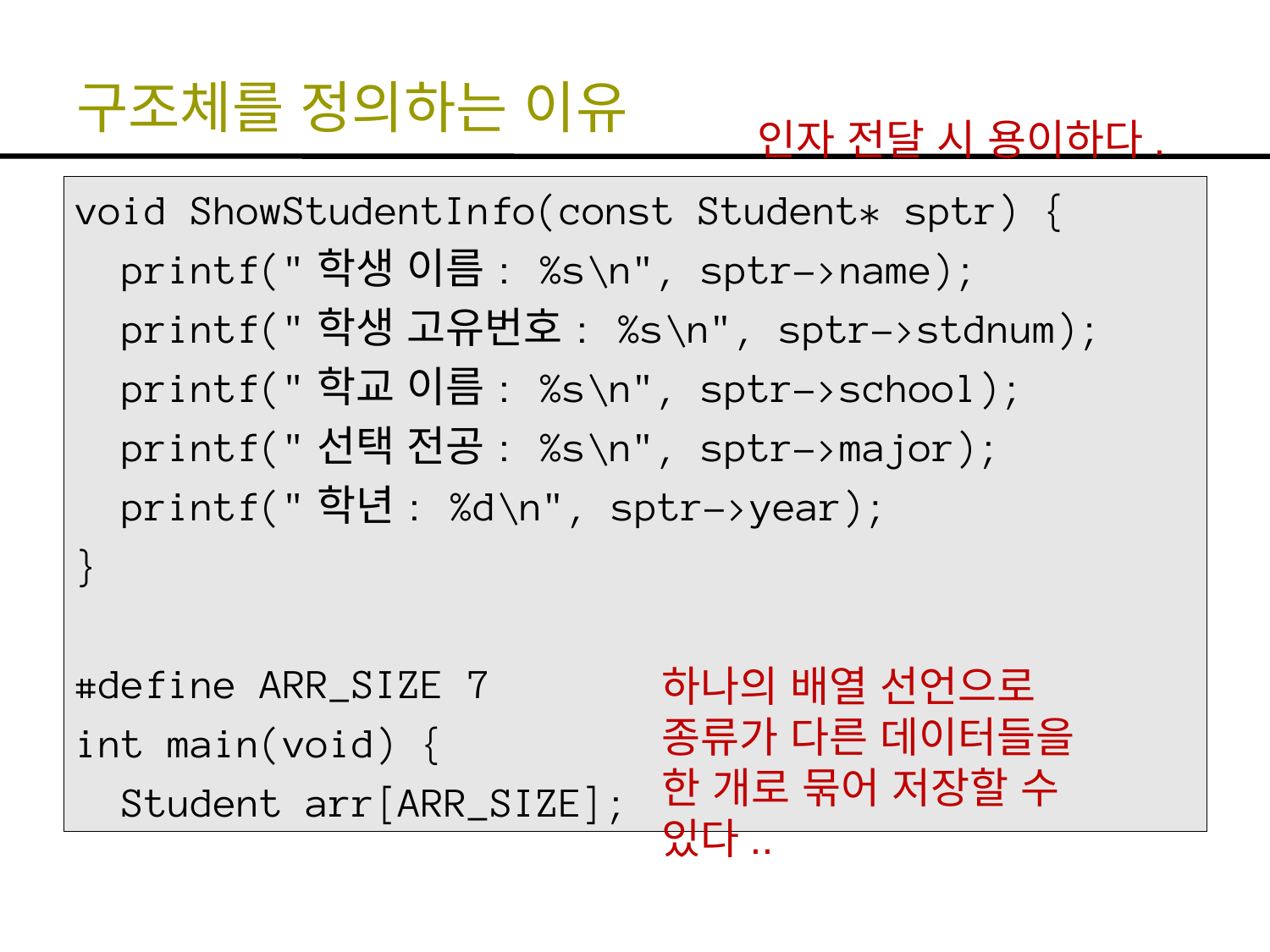

# 구조체를 정의하는 이유
인자 전달 시 용이하다.

void ShowStudentInfo(const Student* sptr) {
  printf("학생 이름: %s\n", sptr->name);
  printf("학생 고유번호: %s\n", sptr->stdnum);
  printf("학교 이름: %s\n", sptr->school);
  printf("선택 전공: %s\n", sptr->major);
  printf("학년: %d\n", sptr->year);
}

#define ARR_SIZE 7
int main(void) {
  Student arr[ARR_SIZE];
하나의 배열 선언으로 종류가 다른 데이터들을 한 개로 묶어 저장할 수 있다..